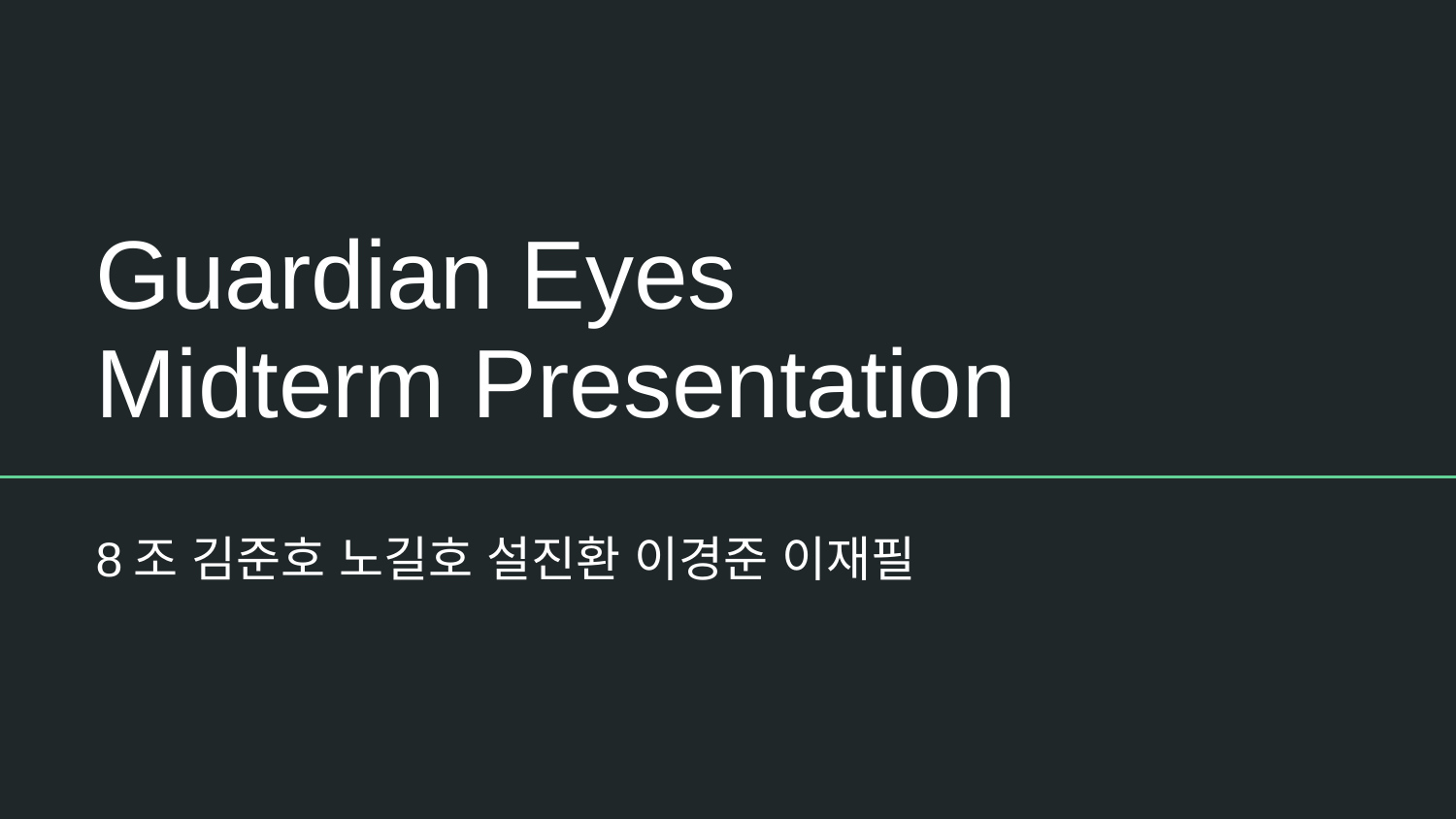

# Guardian Eyes
Midterm Presentation
8조 김준호 노길호 설진환 이경준 이재필